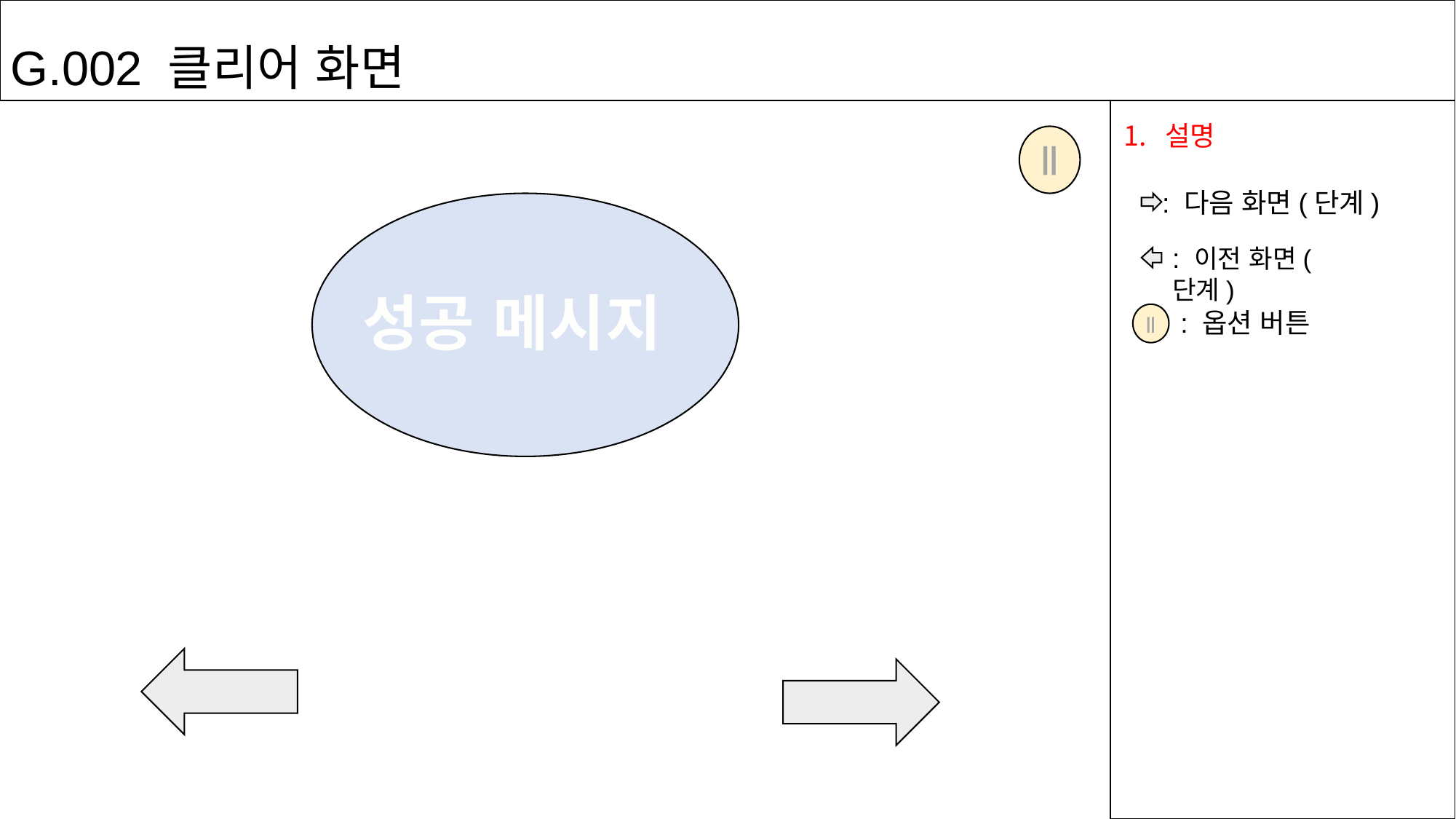

G.002 클리어 화면

설명

||
   : 다음 화면(단계)

: 이전 화면(단계)

성공 메시지
: 옵션 버튼

||